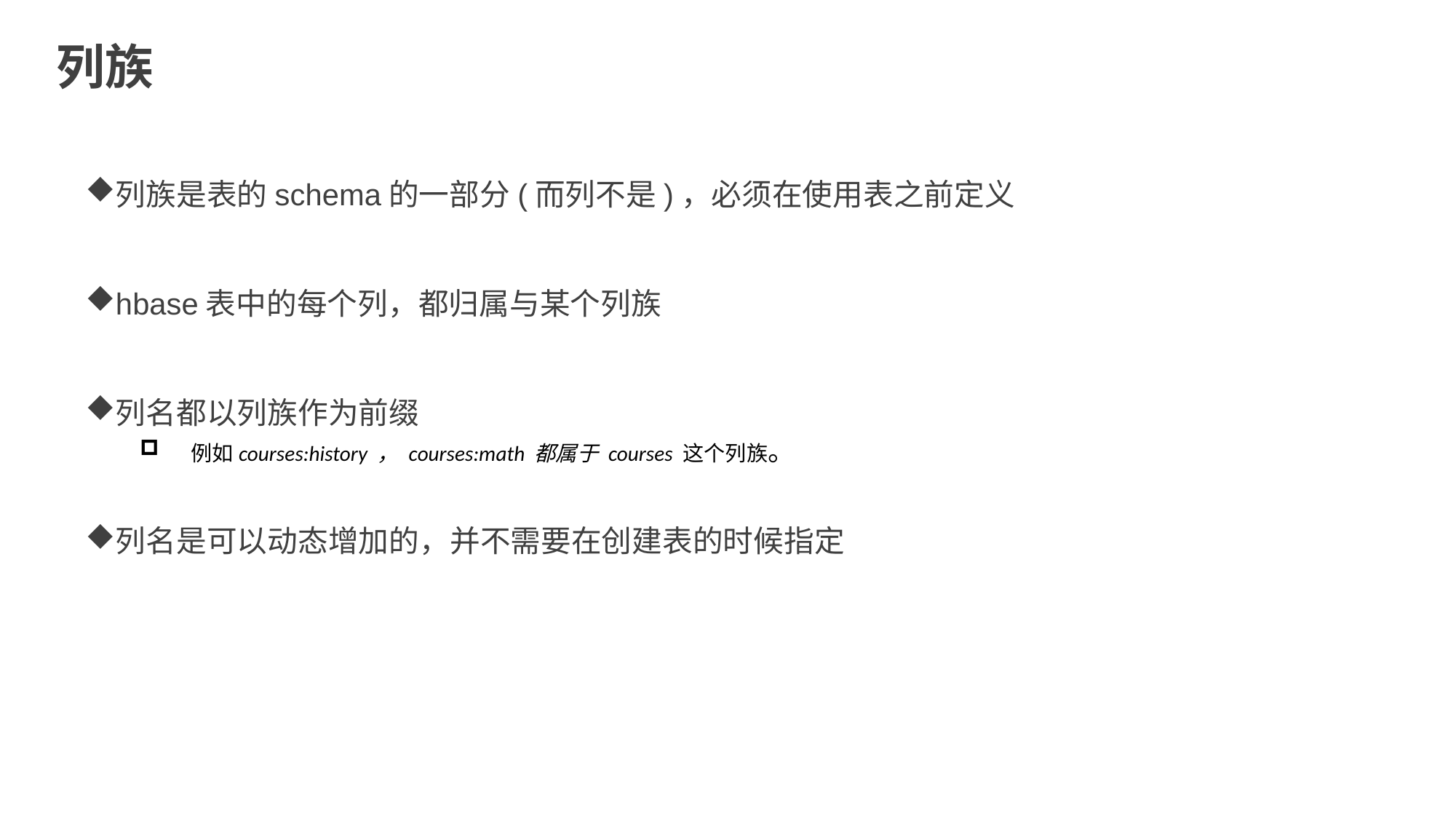

# 列族
列族是表的schema的一部分(而列不是)，必须在使用表之前定义

hbase表中的每个列，都归属与某个列族

列名都以列族作为前缀
    例如courses:history ， courses:math 都属于 courses 这个列族。

列名是可以动态增加的，并不需要在创建表的时候指定